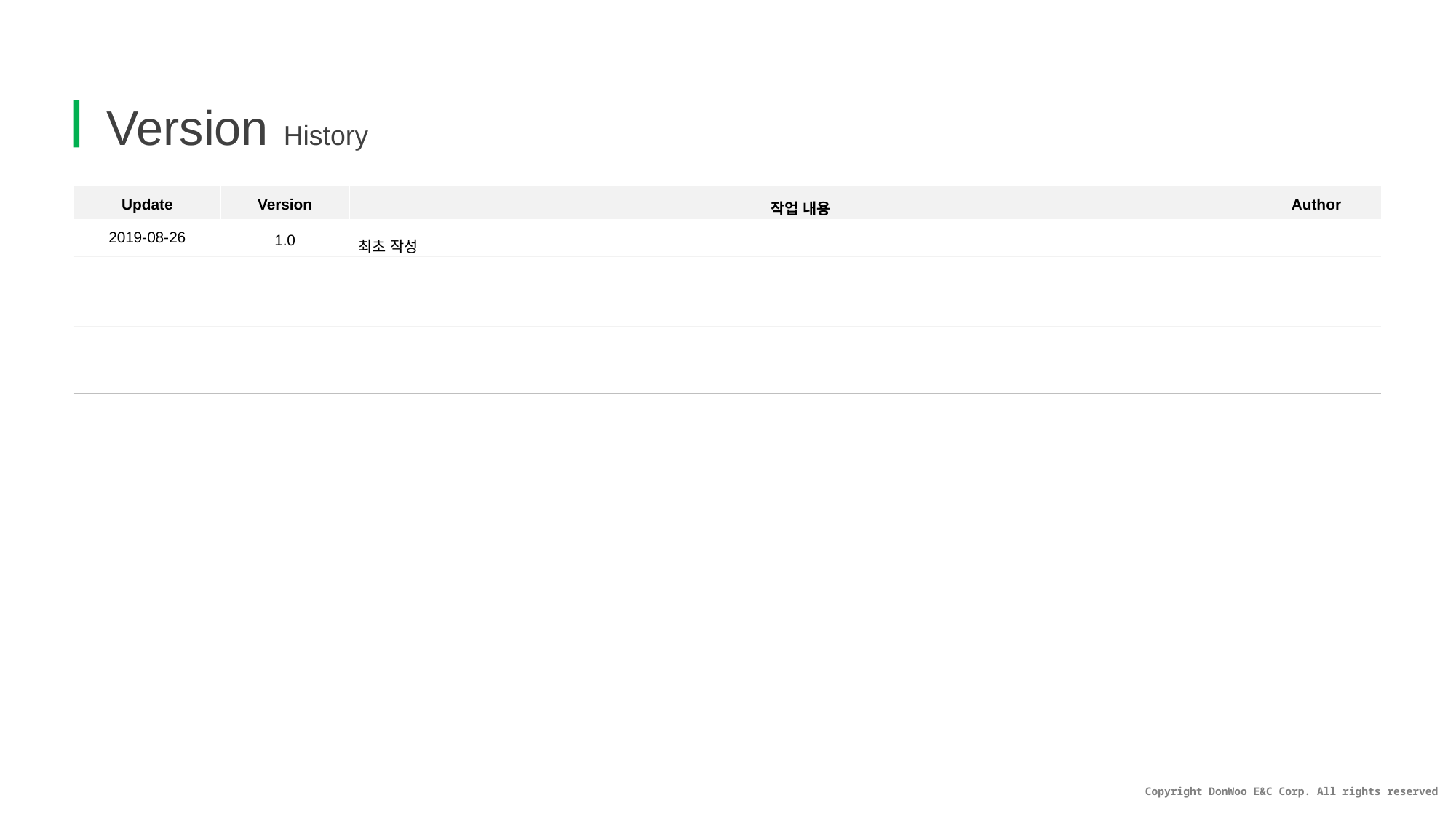

Version History

| Update | Version | 작업 내용 | Author |
| --- | --- | --- | --- |
| 2019-08-26 | 1.0 | 최초 작성 |  |
|  |  |  |  |
|  |  |  |  |
|  |  |  |  |
|  |  |  |  |